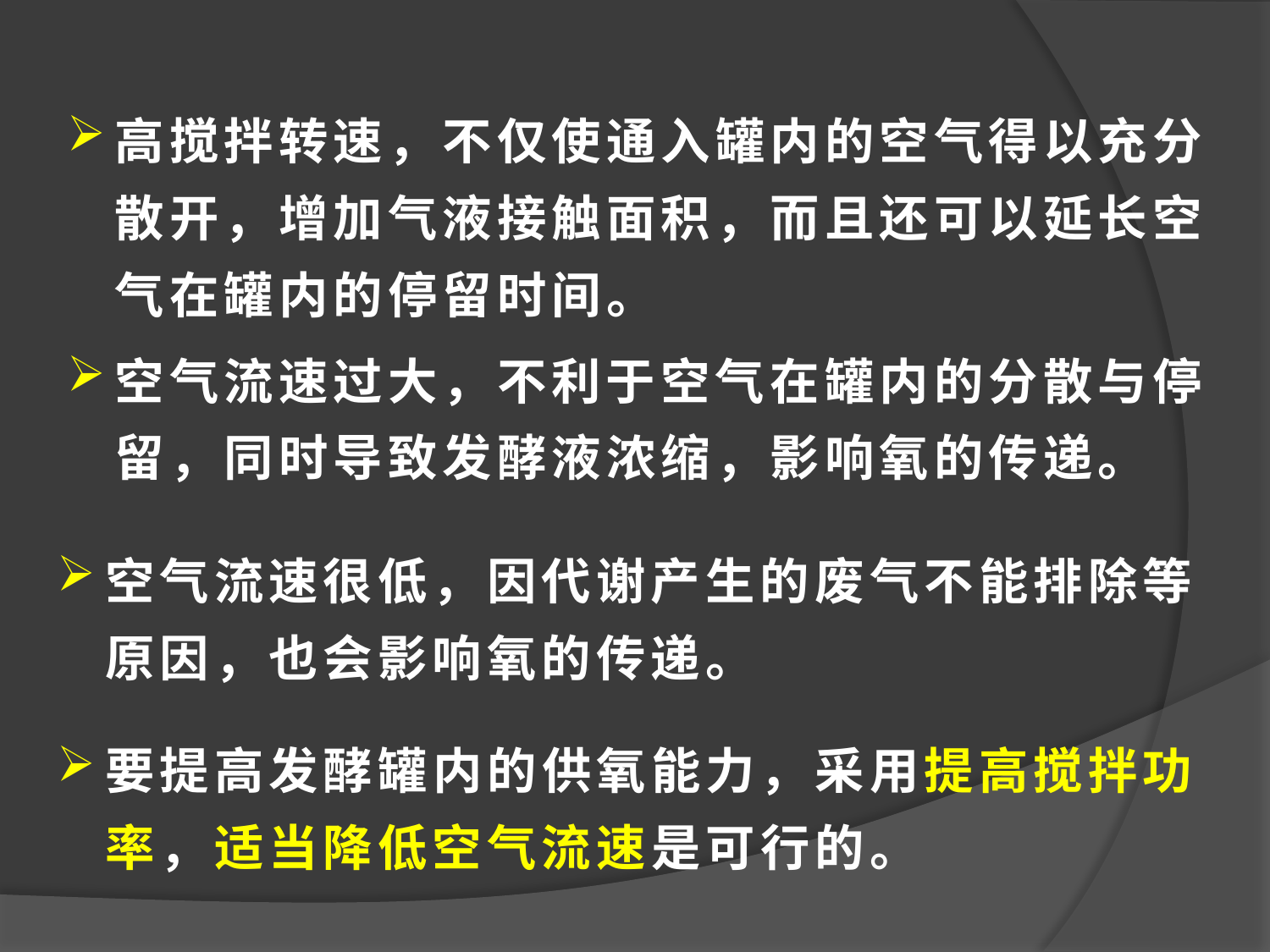

高搅拌转速，不仅使通入罐内的空气得以充分散开，增加气液接触面积，而且还可以延长空气在罐内的停留时间。
空气流速过大，不利于空气在罐内的分散与停留，同时导致发酵液浓缩，影响氧的传递。
空气流速很低，因代谢产生的废气不能排除等原因，也会影响氧的传递。
要提高发酵罐内的供氧能力，采用提高搅拌功率，适当降低空气流速是可行的。